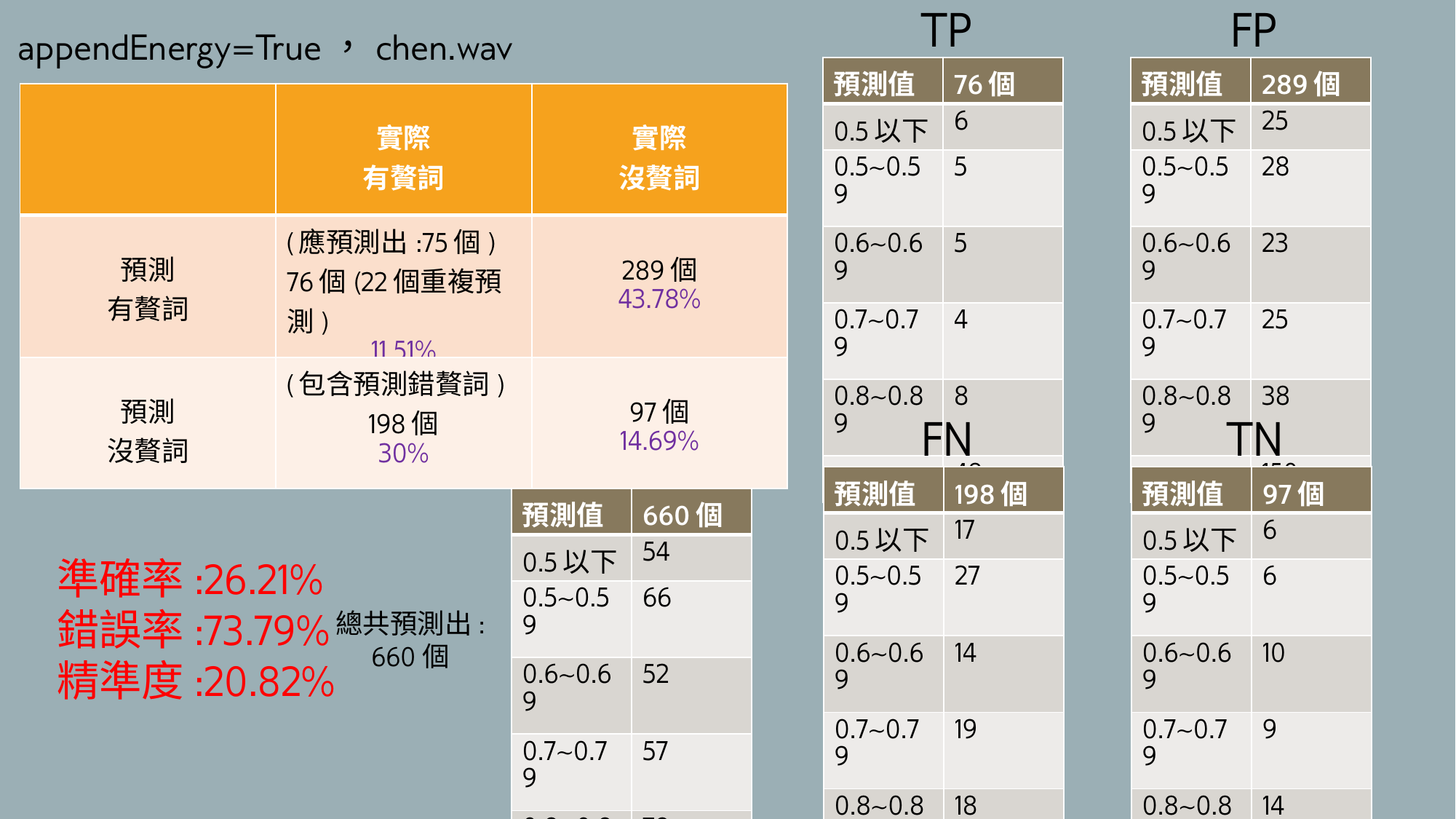

TP
FP
appendEnergy=True，chen.wav
| 預測值 | 76個 |
| --- | --- |
| 0.5以下 | 6 |
| 0.5~0.59 | 5 |
| 0.6~0.69 | 5 |
| 0.7~0.79 | 4 |
| 0.8~0.89 | 8 |
| 0.9以上 | 48 |
| 預測值 | 289個 |
| --- | --- |
| 0.5以下 | 25 |
| 0.5~0.59 | 28 |
| 0.6~0.69 | 23 |
| 0.7~0.79 | 25 |
| 0.8~0.89 | 38 |
| 0.9以上 | 150 |
|  | 實際 有贅詞 | 實際 沒贅詞 |
| --- | --- | --- |
| 預測 有贅詞 | (應預測出:75個) 76個(22個重複預測) 11.51% | 289個 43.78% |
| 預測 沒贅詞 | (包含預測錯贅詞) 198個 30% | 97個 14.69% |
FN
TN
| 預測值 | 198個 |
| --- | --- |
| 0.5以下 | 17 |
| 0.5~0.59 | 27 |
| 0.6~0.69 | 14 |
| 0.7~0.79 | 19 |
| 0.8~0.89 | 18 |
| 0.9以上 | 103 |
| 預測值 | 97個 |
| --- | --- |
| 0.5以下 | 6 |
| 0.5~0.59 | 6 |
| 0.6~0.69 | 10 |
| 0.7~0.79 | 9 |
| 0.8~0.89 | 14 |
| 0.9以上 | 52 |
| 預測值 | 660個 |
| --- | --- |
| 0.5以下 | 54 |
| 0.5~0.59 | 66 |
| 0.6~0.69 | 52 |
| 0.7~0.79 | 57 |
| 0.8~0.89 | 78 |
| 0.9以上 | 353 |
準確率:26.21%
錯誤率:73.79%
精準度:20.82%
總共預測出:
660個